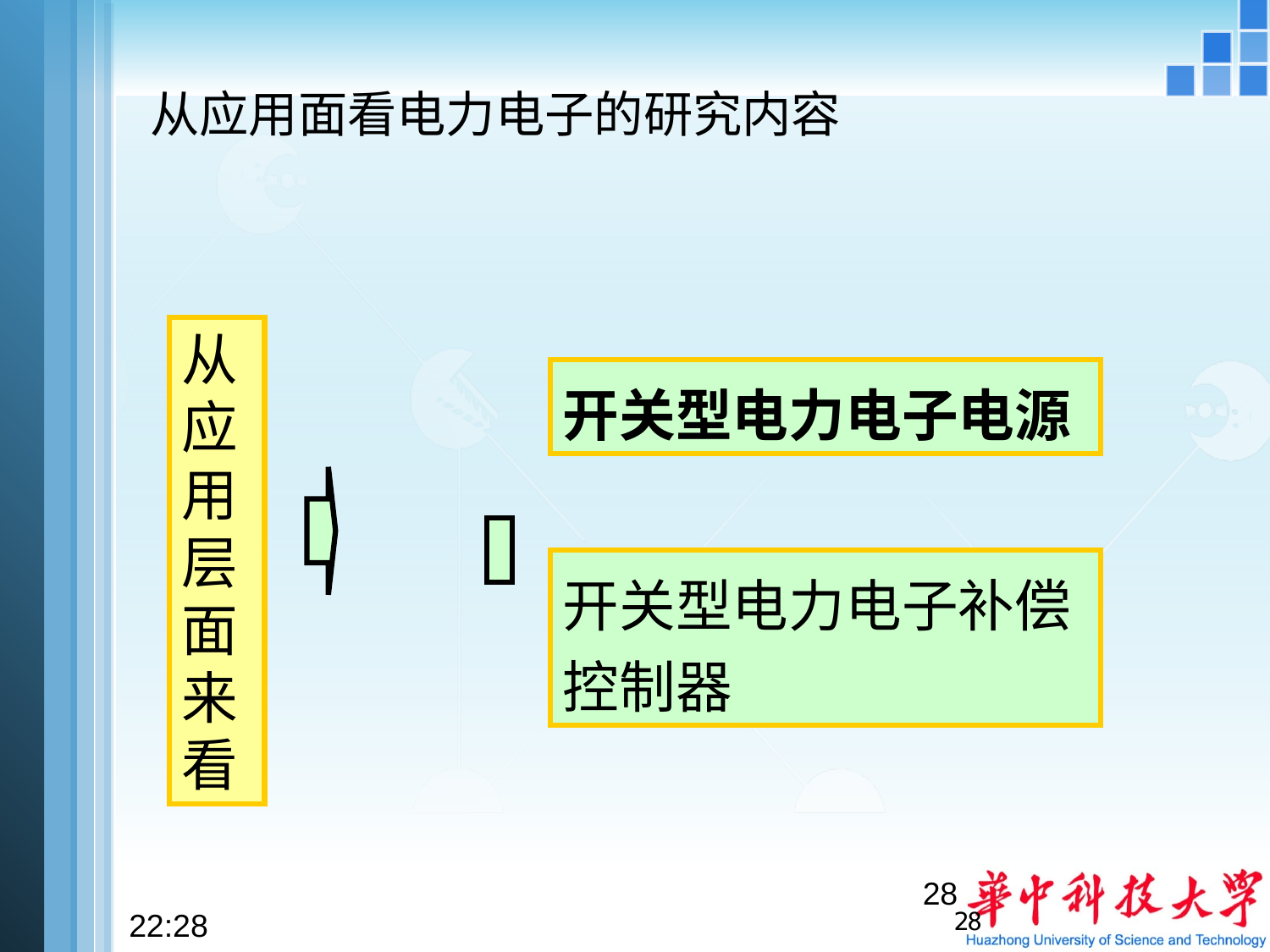

从应用面看电力电子的研究内容
从应用层面来看
开关型电力电子电源

开关型电力电子补偿控制器
28
28
22:28